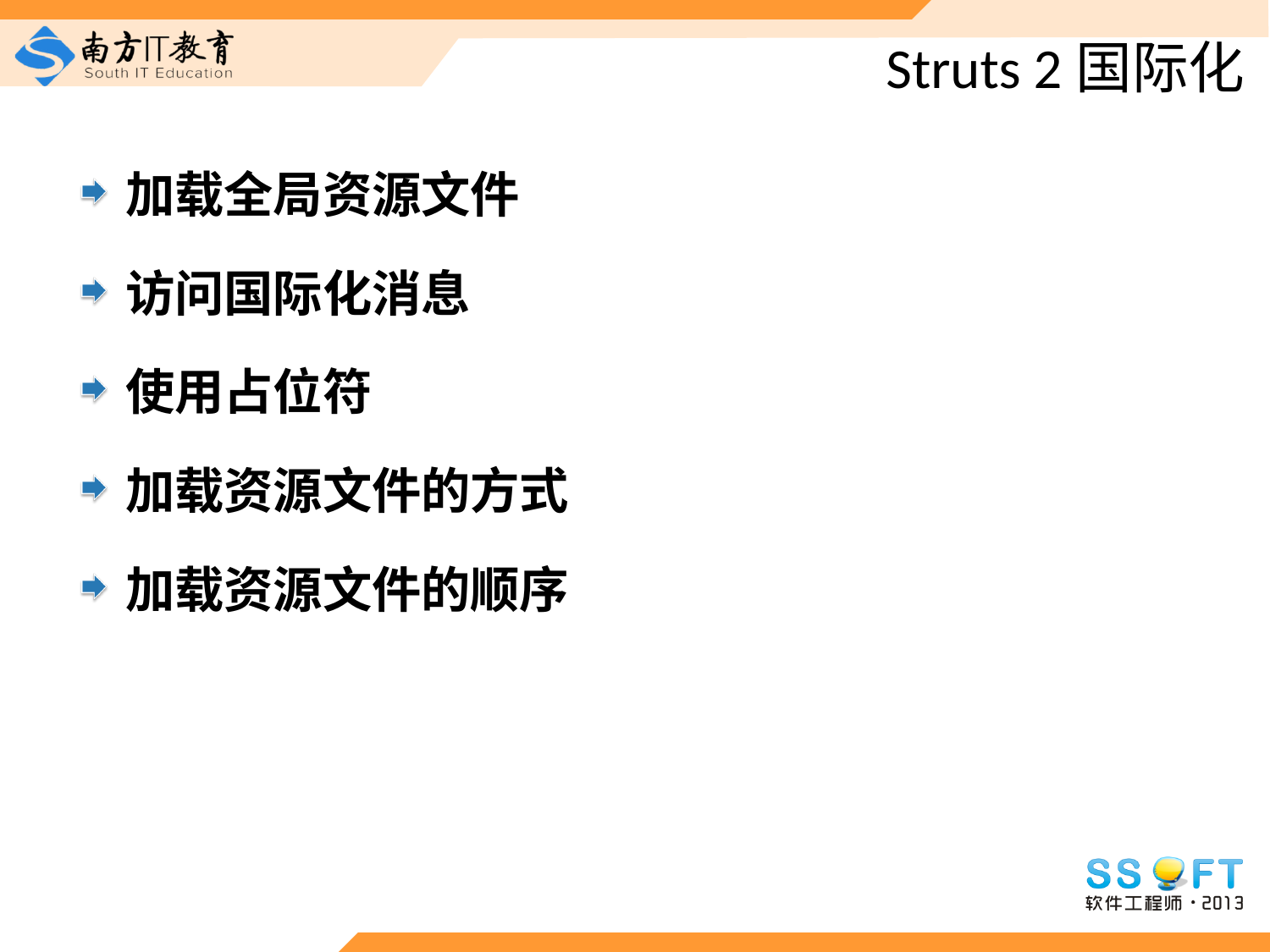

# Struts 2国际化
加载全局资源文件
访问国际化消息
使用占位符
加载资源文件的方式
加载资源文件的顺序